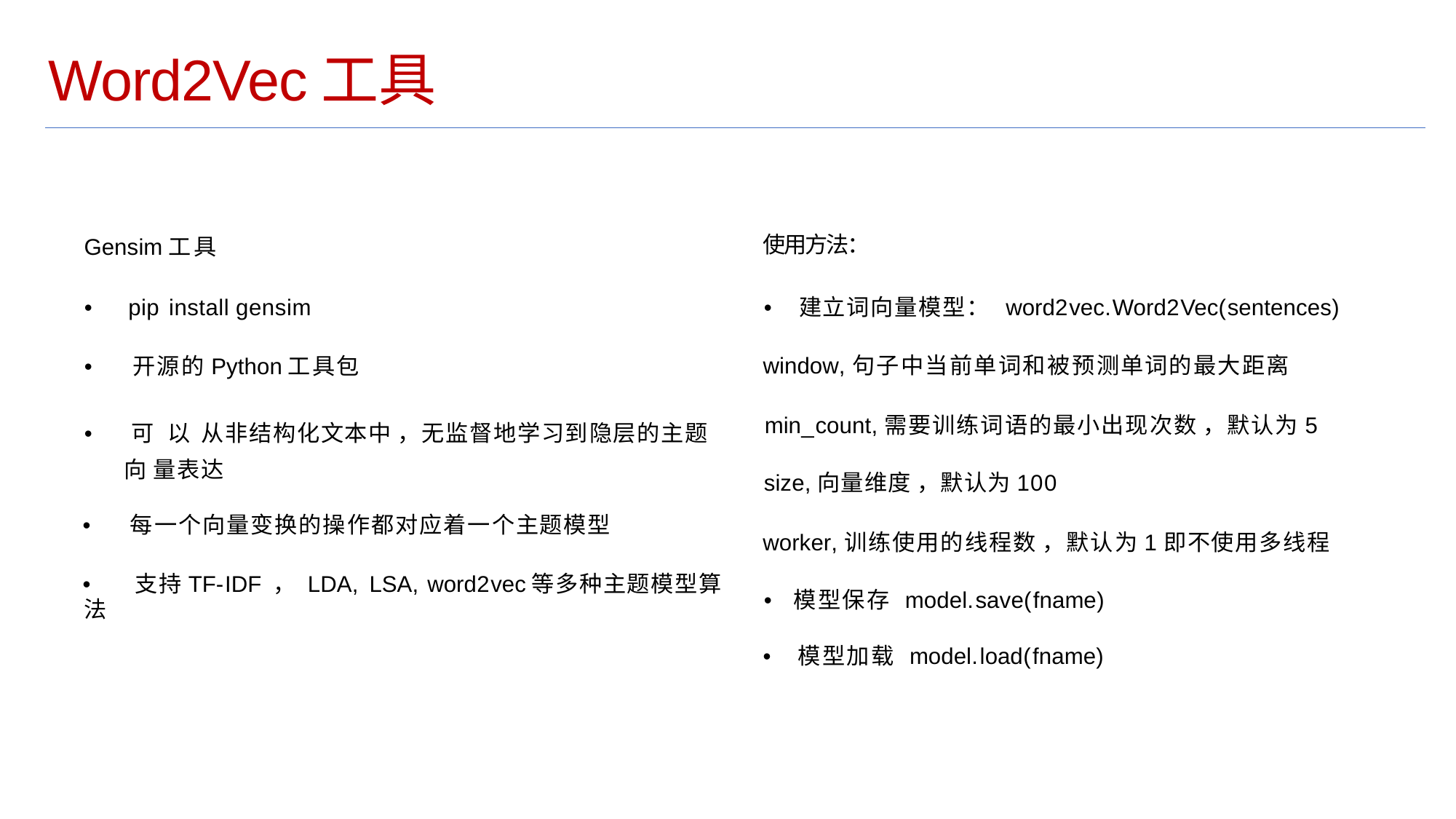

Word2Vec工具

使用方法：
•   建立词向量模型： word2vec.Word2Vec(sentences) window,句子中当前单词和被预测单词的最大距离
min_count,需要训练词语的最小出现次数 ，默认为5      size,向量维度 ，默认为100
worker,训练使用的线程数 ，默认为1即不使用多线程     •   模型保存 model.save(fname)

•   模型加载 model.load(fname)

Gensim工具

•     pip install gensim

•     开源的Python工具包

•     可 以 从非结构化文本中 ，无监督地学习到隐层的主题向 量表达

•     每一个向量变换的操作都对应着一个主题模型

•     支持TF-IDF ， LDA, LSA, word2vec等多种主题模型算法